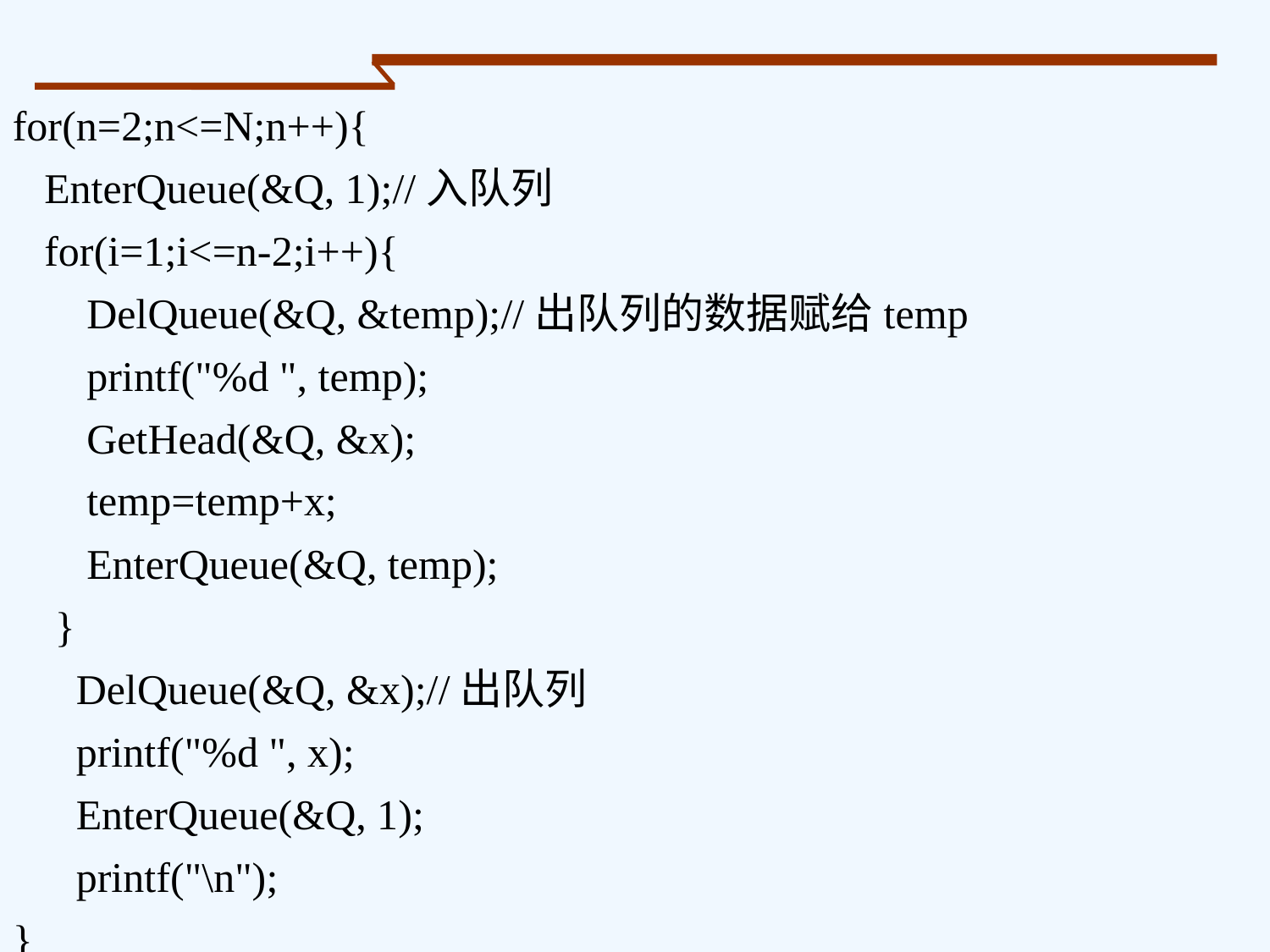

for(n=2;n<=N;n++){
   EnterQueue(&Q, 1);//入队列
   for(i=1;i<=n-2;i++){
       DelQueue(&Q, &temp);//出队列的数据赋给temp
       printf("%d ", temp);
       GetHead(&Q, &x);
       temp=temp+x;
       EnterQueue(&Q, temp);
    }
      DelQueue(&Q, &x);//出队列
      printf("%d ", x);
      EnterQueue(&Q, 1);
      printf("\n");
}